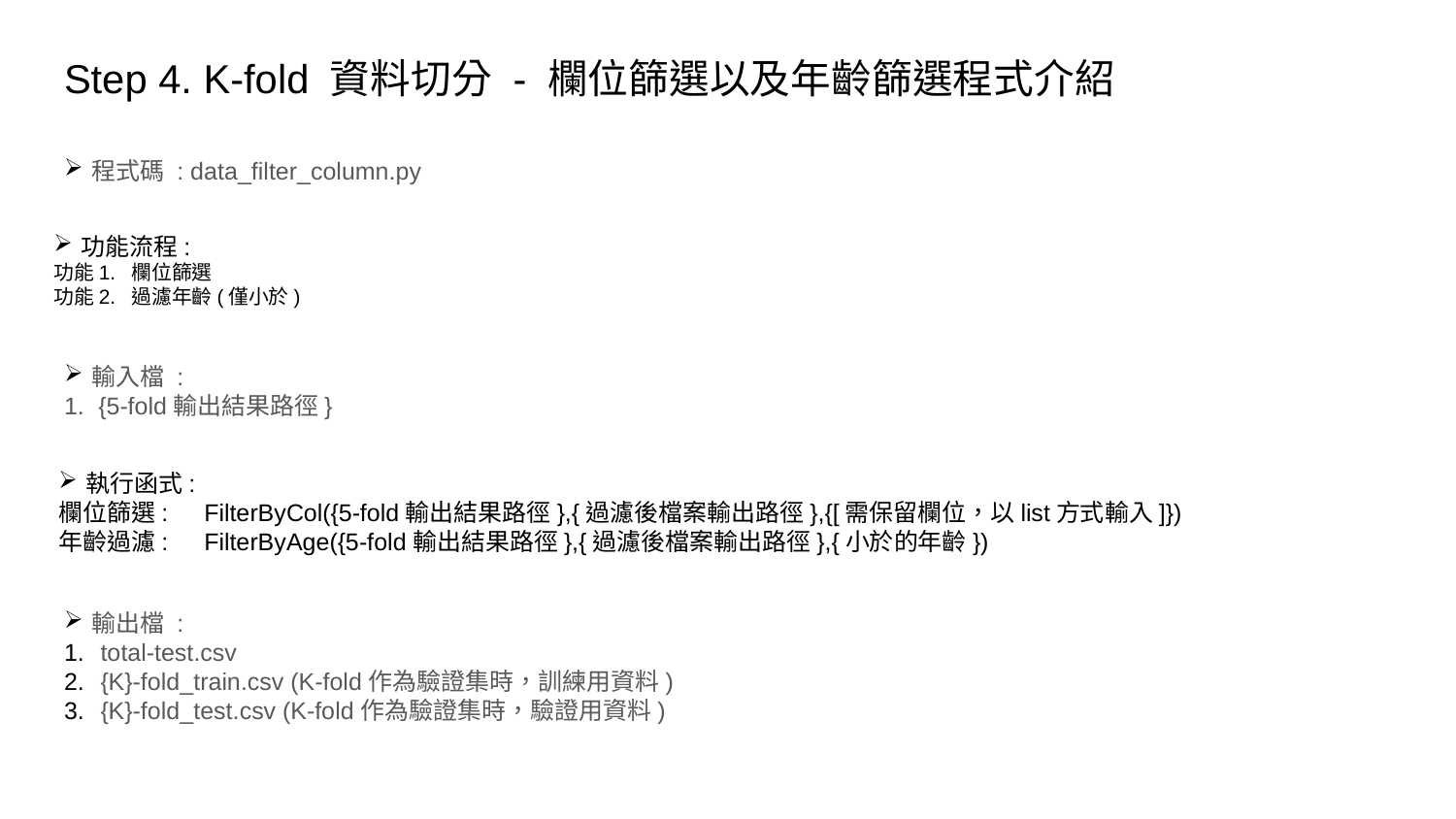

# Step 4. K-fold 資料切分 - 欄位篩選以及年齡篩選程式介紹
程式碼 : data_filter_column.py
功能流程:
功能1.  欄位篩選
功能2.  過濾年齡(僅小於)
輸入檔 :
1.  {5-fold輸出結果路徑}
執行函式:
欄位篩選:	FilterByCol({5-fold輸出結果路徑},{過濾後檔案輸出路徑},{[需保留欄位，以list方式輸入]})
年齡過濾:	FilterByAge({5-fold輸出結果路徑},{過濾後檔案輸出路徑},{小於的年齡})
輸出檔 :
total-test.csv
{K}-fold_train.csv (K-fold作為驗證集時，訓練用資料)
{K}-fold_test.csv (K-fold作為驗證集時，驗證用資料)